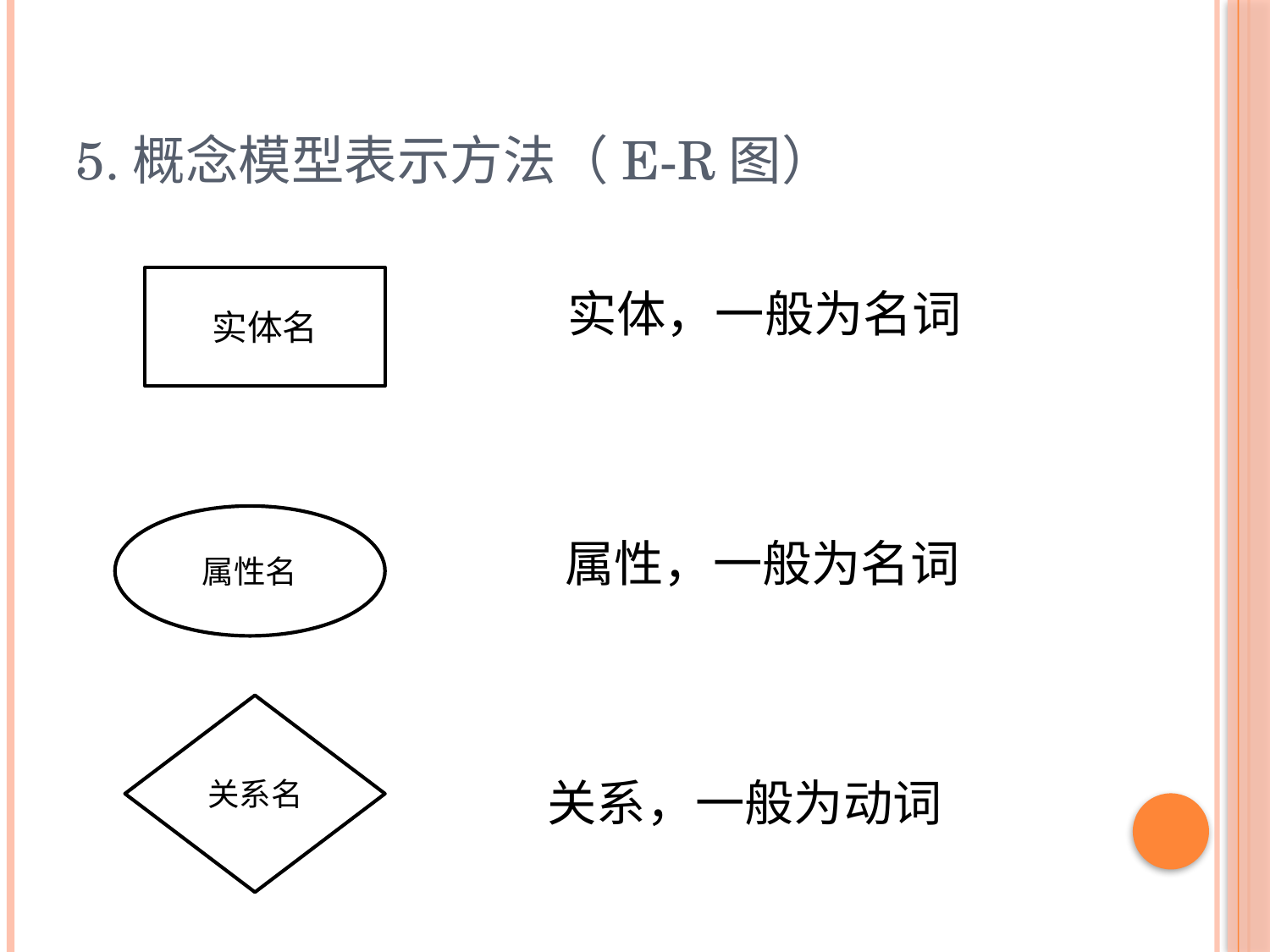

# 5.概念模型表示方法（E-R图）
实体名
实体，一般为名词
属性名
属性，一般为名词
关系名
关系，一般为动词